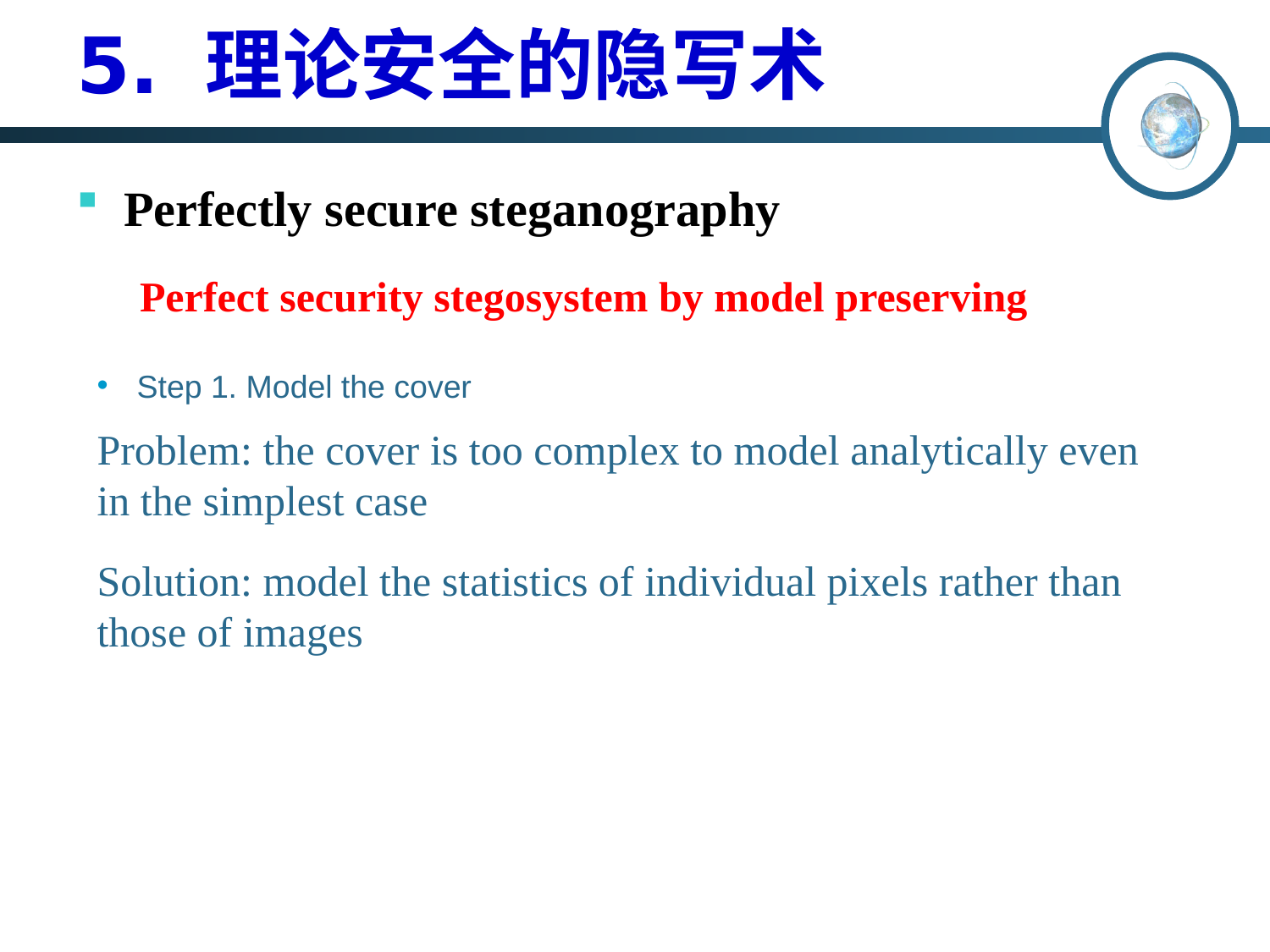

# 5. 理论安全的隐写术
Perfectly secure steganography
Perfect security stegosystem by model preserving
Step 1. Model the cover
Problem: the cover is too complex to model analytically even in the simplest case
Solution: model the statistics of individual pixels rather than those of images